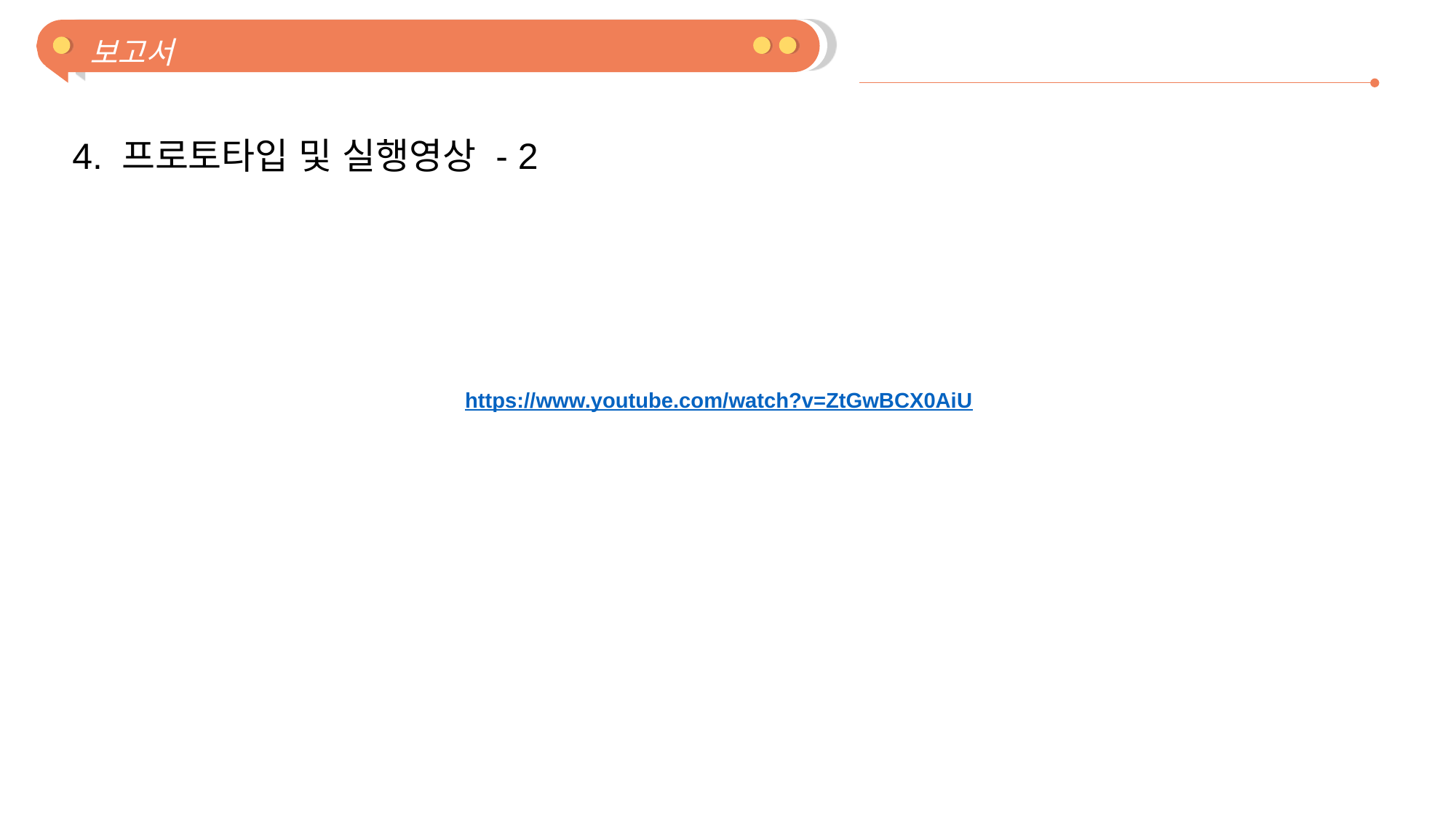

보고서

4. 프로토타입 및 실행영상 - 2
https://www.youtube.com/watch?v=ZtGwBCX0AiU